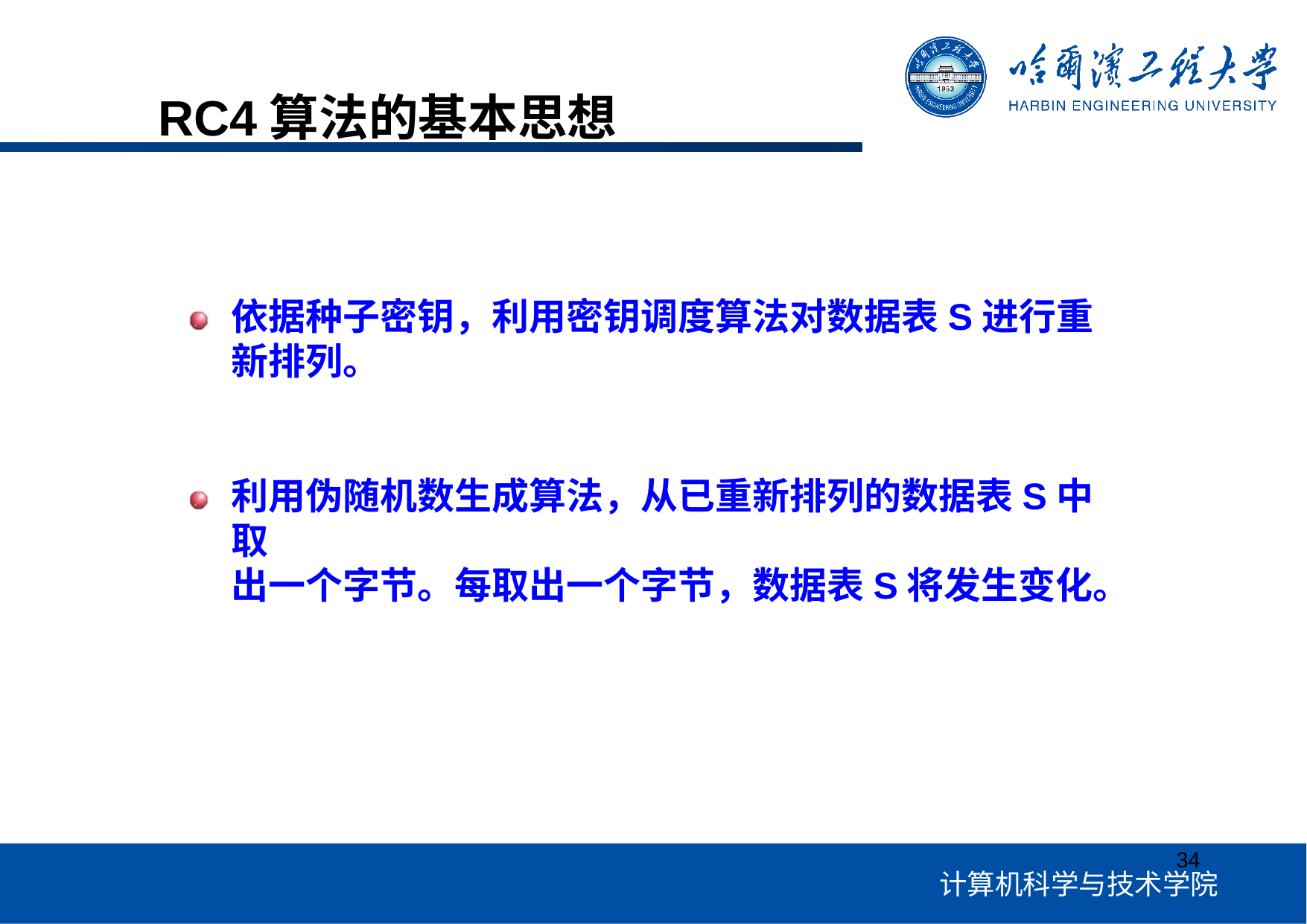

# RC4算法的基本思想
依据种子密钥，利用密钥调度算法对数据表S进行重新排列。

利用伪随机数生成算法，从已重新排列的数据表S中取
出一个字节。每取出一个字节，数据表S将发生变化。

34